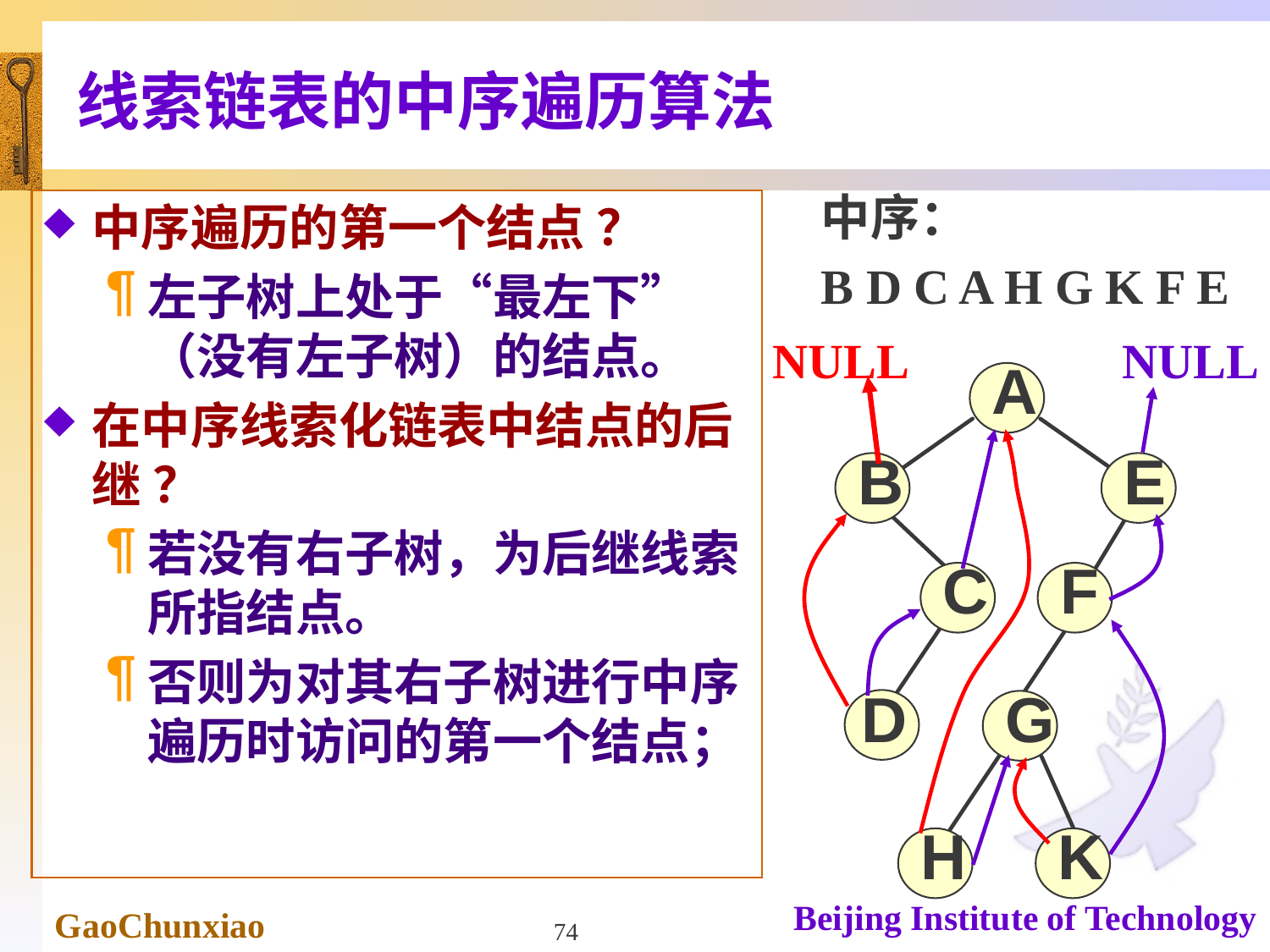

# 线索链表的中序遍历算法
中序：
B D C A H G K F E
中序遍历的第一个结点 ？
左子树上处于“最左下”（没有左子树）的结点。
在中序线索化链表中结点的后继 ？
若没有右子树，为后继线索所指结点。
否则为对其右子树进行中序遍历时访问的第一个结点；
NULL

NULL

 A

 B

 E

 C

 F

D

 G

 H

 K

74